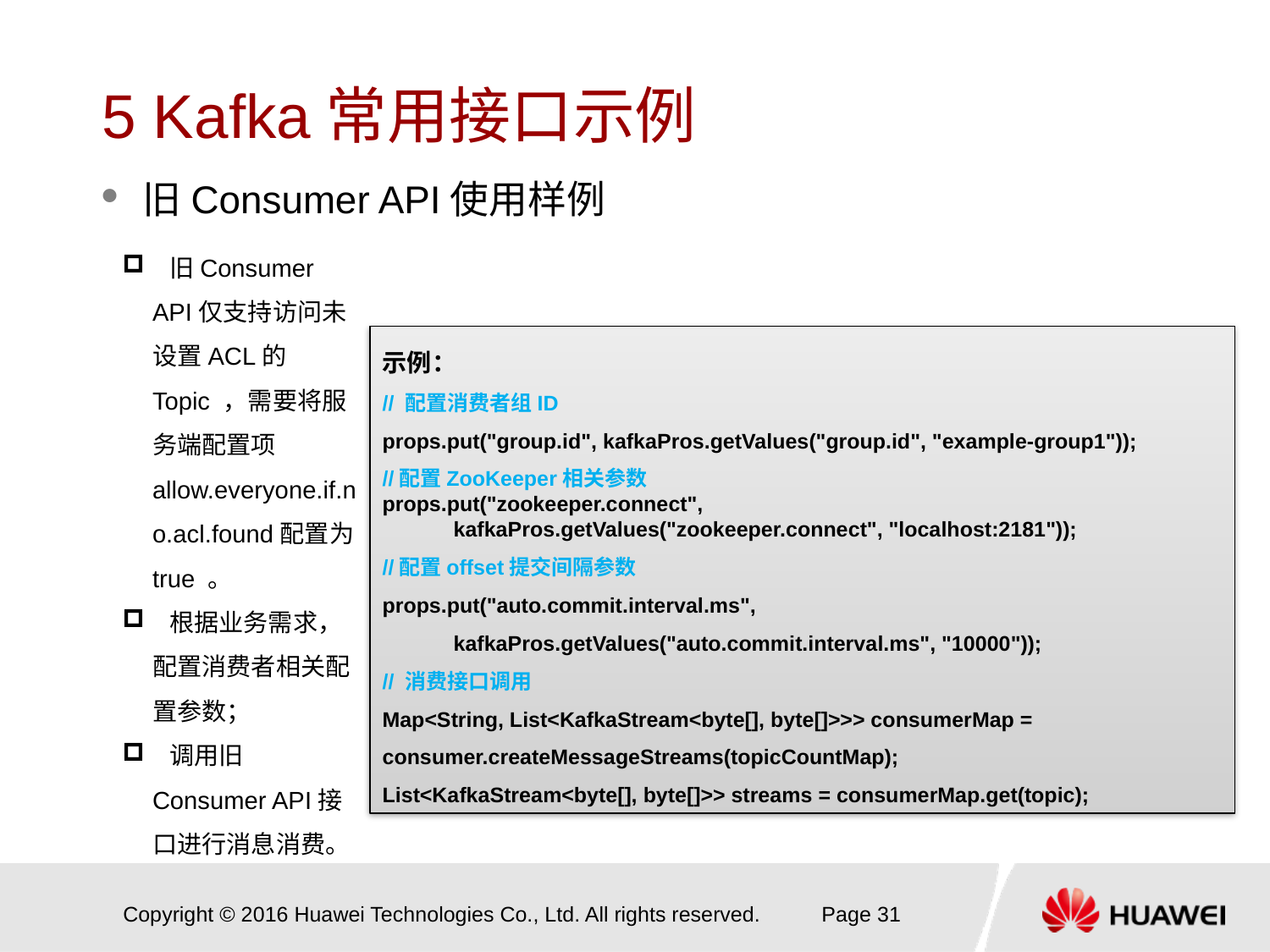

# 5 Kafka常用接口示例
旧Consumer API使用样例

  旧Consumer API仅支持访问未设置ACL的Topic ，需要将服务端配置项allow.everyone.if.no.acl.found配置为true 。
  根据业务需求，配置消费者相关配置参数；
  调用旧Consumer API接口进行消息消费。
示例：
// 配置消费者组ID
props.put("group.id", kafkaPros.getValues("group.id", "example-group1"));
//配置ZooKeeper相关参数
props.put("zookeeper.connect",
            kafkaPros.getValues("zookeeper.connect", "localhost:2181"));
//配置offset提交间隔参数
props.put("auto.commit.interval.ms",
            kafkaPros.getValues("auto.commit.interval.ms", "10000"));
// 消费接口调用
Map<String, List<KafkaStream<byte[], byte[]>>> consumerMap = consumer.createMessageStreams(topicCountMap);
List<KafkaStream<byte[], byte[]>> streams = consumerMap.get(topic);